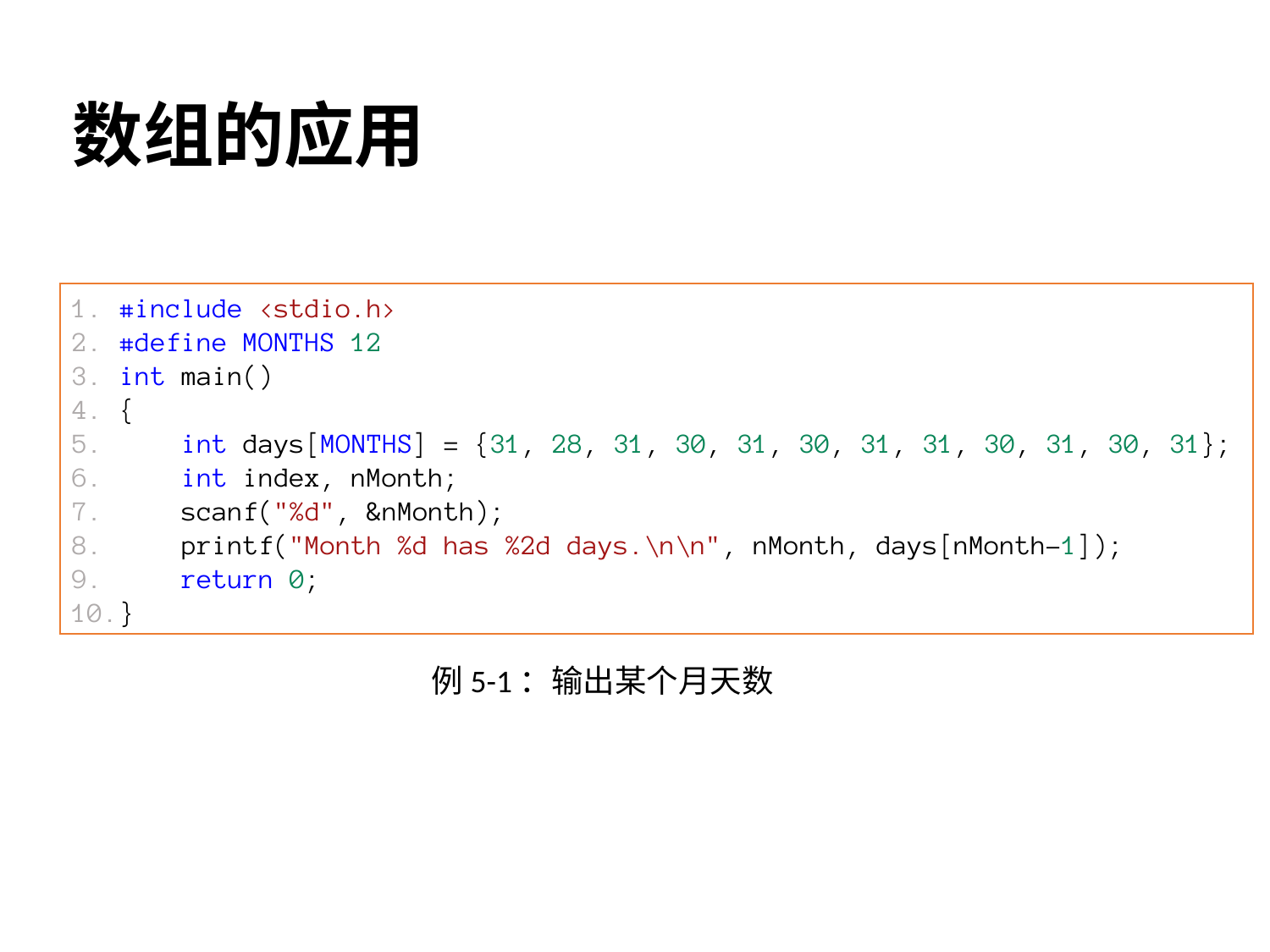

# 数组的应用
#include <stdio.h>
#define MONTHS 12
int main()
{
    int days[MONTHS] = {31, 28, 31, 30, 31, 30, 31, 31, 30, 31, 30, 31};
    int index, nMonth;
    scanf("%d", &nMonth);
    printf("Month %d has %2d days.\n\n", nMonth, days[nMonth-1]);
    return 0;
}
例5-1：输出某个月天数